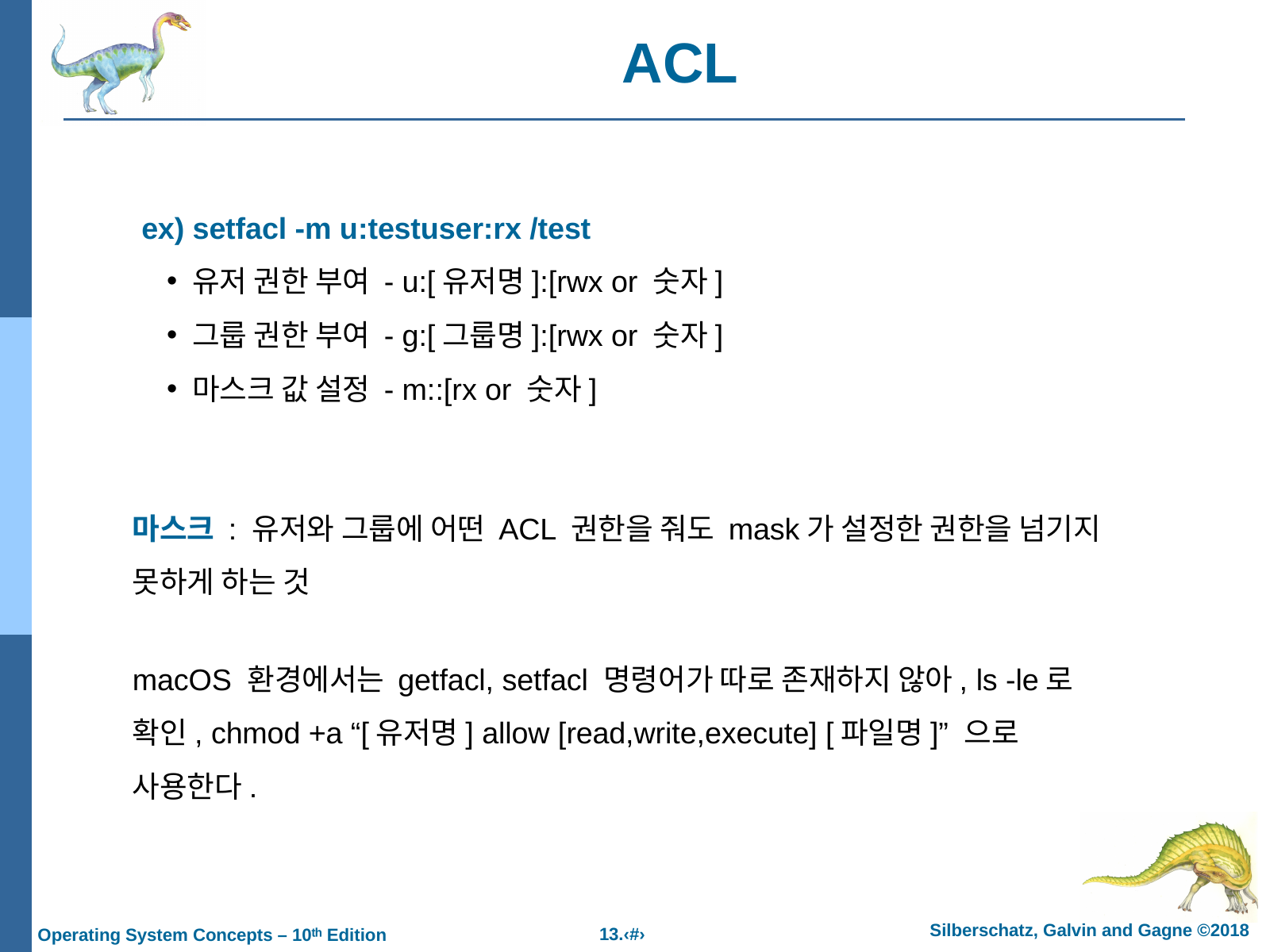

ACL

ex) setfacl -m u:testuser:rx /test
유저 권한 부여 - u:[유저명]:[rwx or 숫자]
그룹 권한 부여 - g:[그룹명]:[rwx or 숫자]
마스크 값 설정 - m::[rx or 숫자]

마스크 : 유저와 그룹에 어떤 ACL 권한을 줘도 mask가 설정한 권한을 넘기지
못하게 하는 것

macOS 환경에서는 getfacl, setfacl 명령어가 따로 존재하지 않아, ls -le로 확인, chmod +a “[유저명] allow [read,write,execute] [파일명]” 으로 사용한다.

Silberschatz, Galvin and Gagne ©2018
13.‹#›
Operating System Concepts – 10ᵗʰ Edition